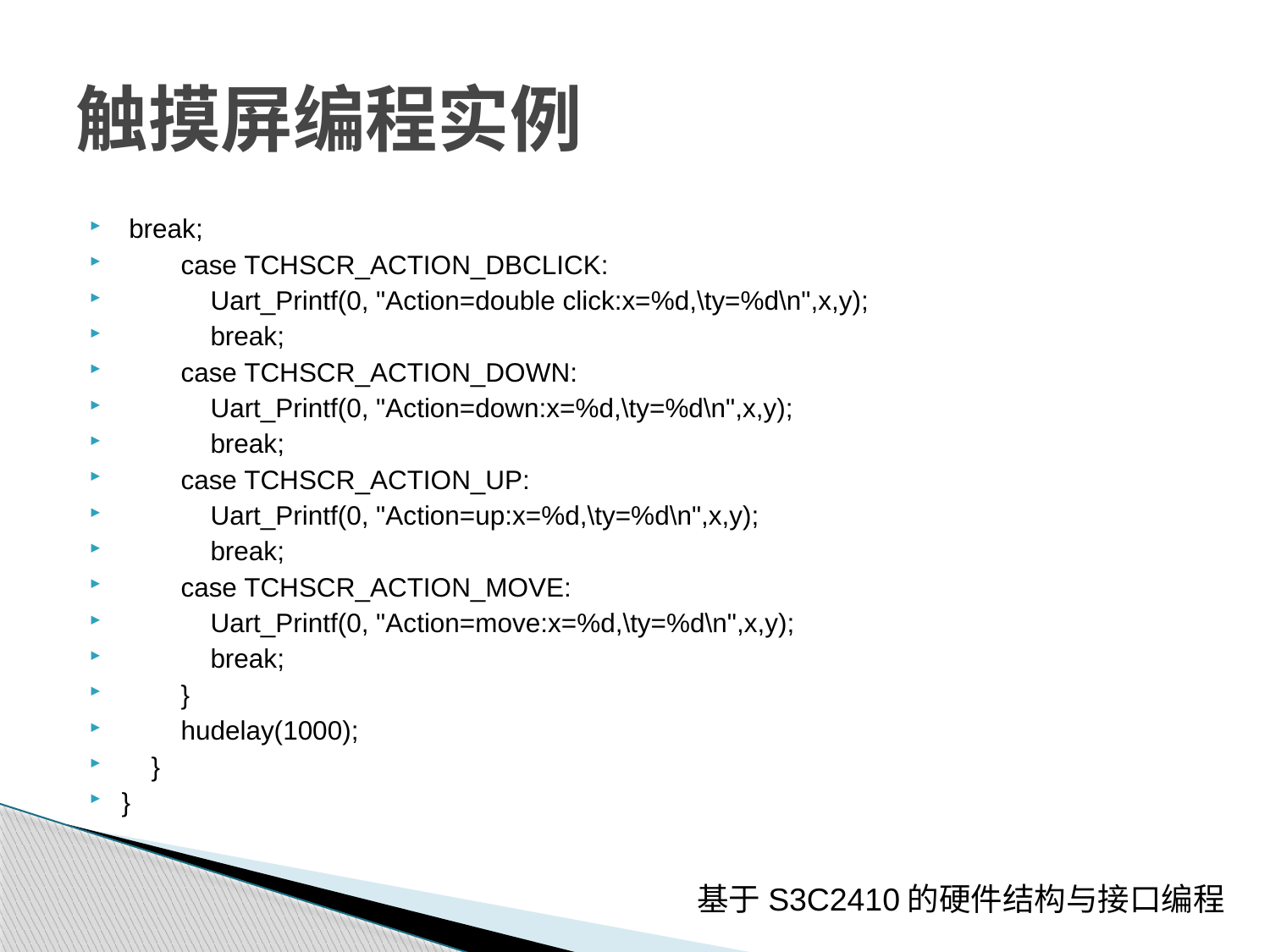

# 触摸屏编程实例
 break;
        case TCHSCR_ACTION_DBCLICK:
            Uart_Printf(0, "Action=double click:x=%d,\ty=%d\n",x,y);
            break;
        case TCHSCR_ACTION_DOWN:
            Uart_Printf(0, "Action=down:x=%d,\ty=%d\n",x,y);
            break;
        case TCHSCR_ACTION_UP:
            Uart_Printf(0, "Action=up:x=%d,\ty=%d\n",x,y);
            break;
        case TCHSCR_ACTION_MOVE:
            Uart_Printf(0, "Action=move:x=%d,\ty=%d\n",x,y);
            break;
        }
        hudelay(1000);
    }
}

基于S3C2410的硬件结构与接口编程